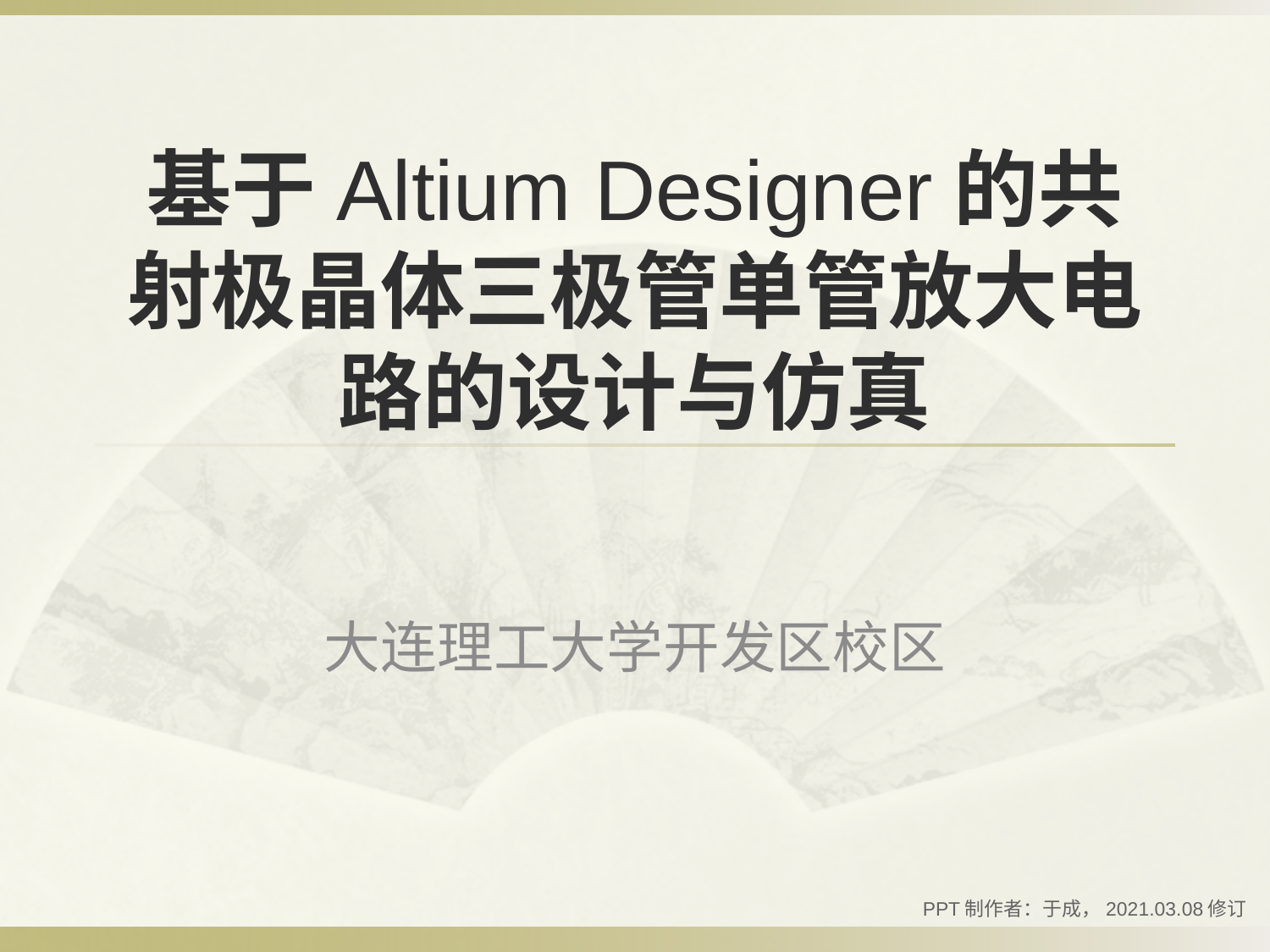

# 基于Altium Designer的共射极晶体三极管单管放大电路的设计与仿真
大连理工大学开发区校区
PPT制作者：于成，2021.03.08修订